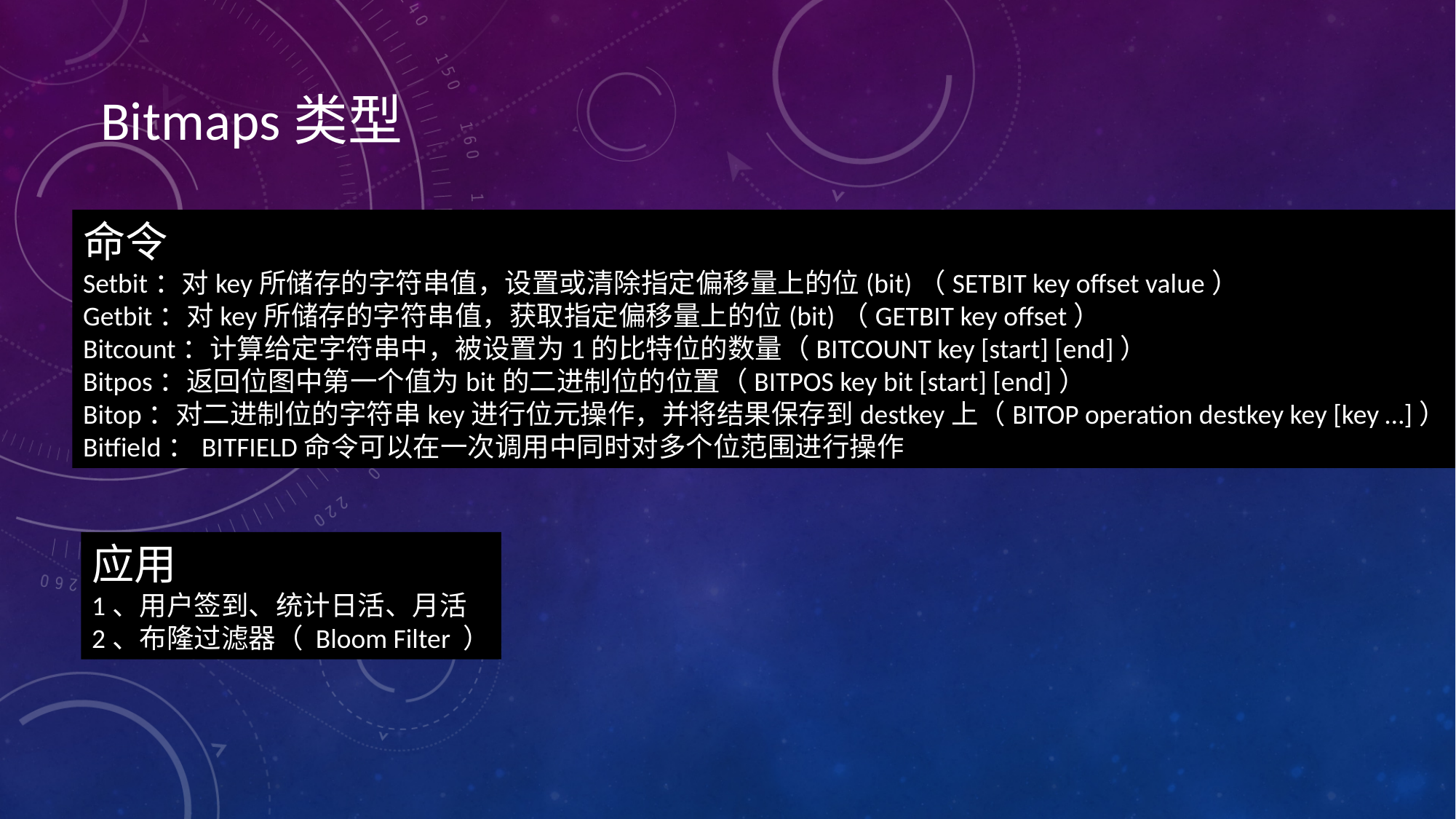

Bitmaps类型
命令
Setbit：对key所储存的字符串值，设置或清除指定偏移量上的位(bit)（SETBIT key offset value）
Getbit：对key所储存的字符串值，获取指定偏移量上的位(bit)（GETBIT key offset）
Bitcount：计算给定字符串中，被设置为1的比特位的数量（BITCOUNT key [start] [end]）
Bitpos：返回位图中第一个值为bit的二进制位的位置（BITPOS key bit [start] [end]）
Bitop：对二进制位的字符串key进行位元操作，并将结果保存到destkey上（BITOP operation destkey key [key …]）
Bitfield：BITFIELD命令可以在一次调用中同时对多个位范围进行操作
应用
1、用户签到、统计日活、月活
2、布隆过滤器（ Bloom Filter ）